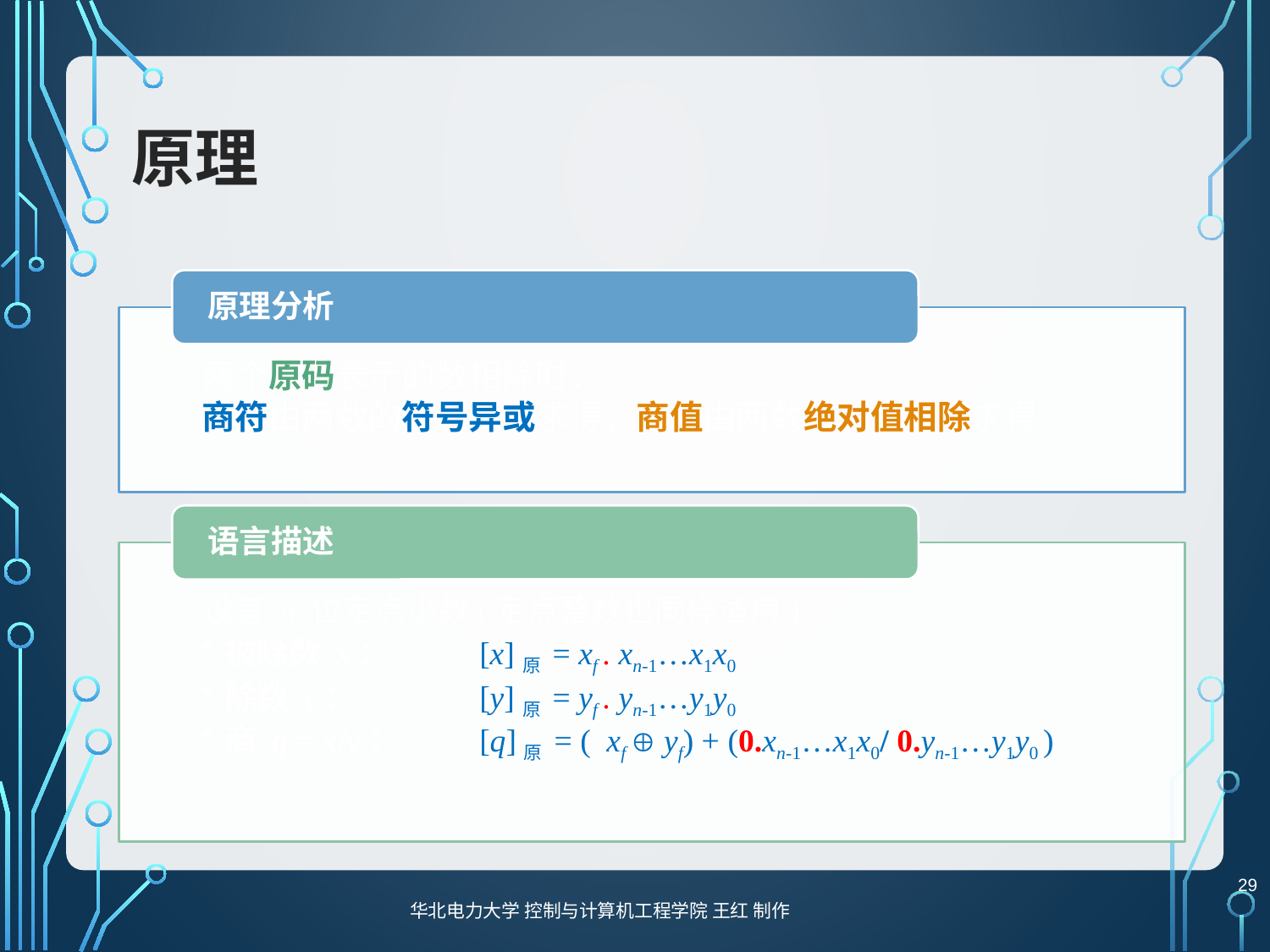

# 原理
两个原码表示的数相除时：
商符由两数的符号异或求得，商值由两数绝对值相除求得
原理分析
设有 n 位定点小数(定点整数也同样适用)
被除数 x：	[x]原 = xf . xn-1…x1x0
除数 y：	[y]原 = yf . yn-1…y1y0
商 q = x/y：	[q]原 = ( xf ⊕ yf) + (0.xn-1…x1x0/ 0.yn-1…y1y0 )
语言描述
29
华北电力大学 控制与计算机工程学院 王红 制作